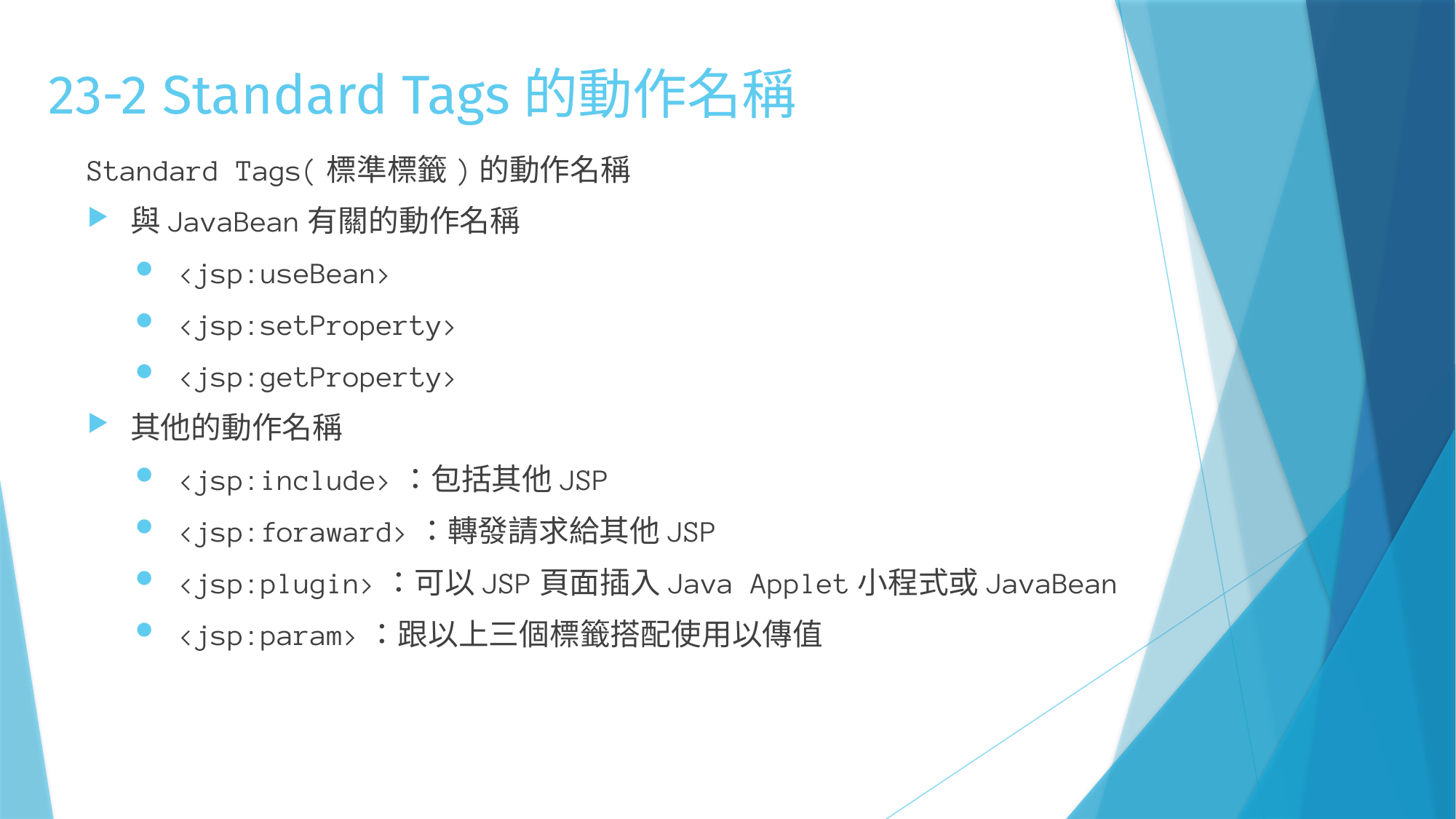

# 23-2 Standard Tags的動作名稱
Standard Tags(標準標籤)的動作名稱
與JavaBean有關的動作名稱
<jsp:useBean>
<jsp:setProperty>
<jsp:getProperty>
其他的動作名稱
<jsp:include>：包括其他JSP
<jsp:foraward>：轉發請求給其他JSP
<jsp:plugin>：可以JSP頁面插入Java Applet小程式或JavaBean
<jsp:param>：跟以上三個標籤搭配使用以傳值